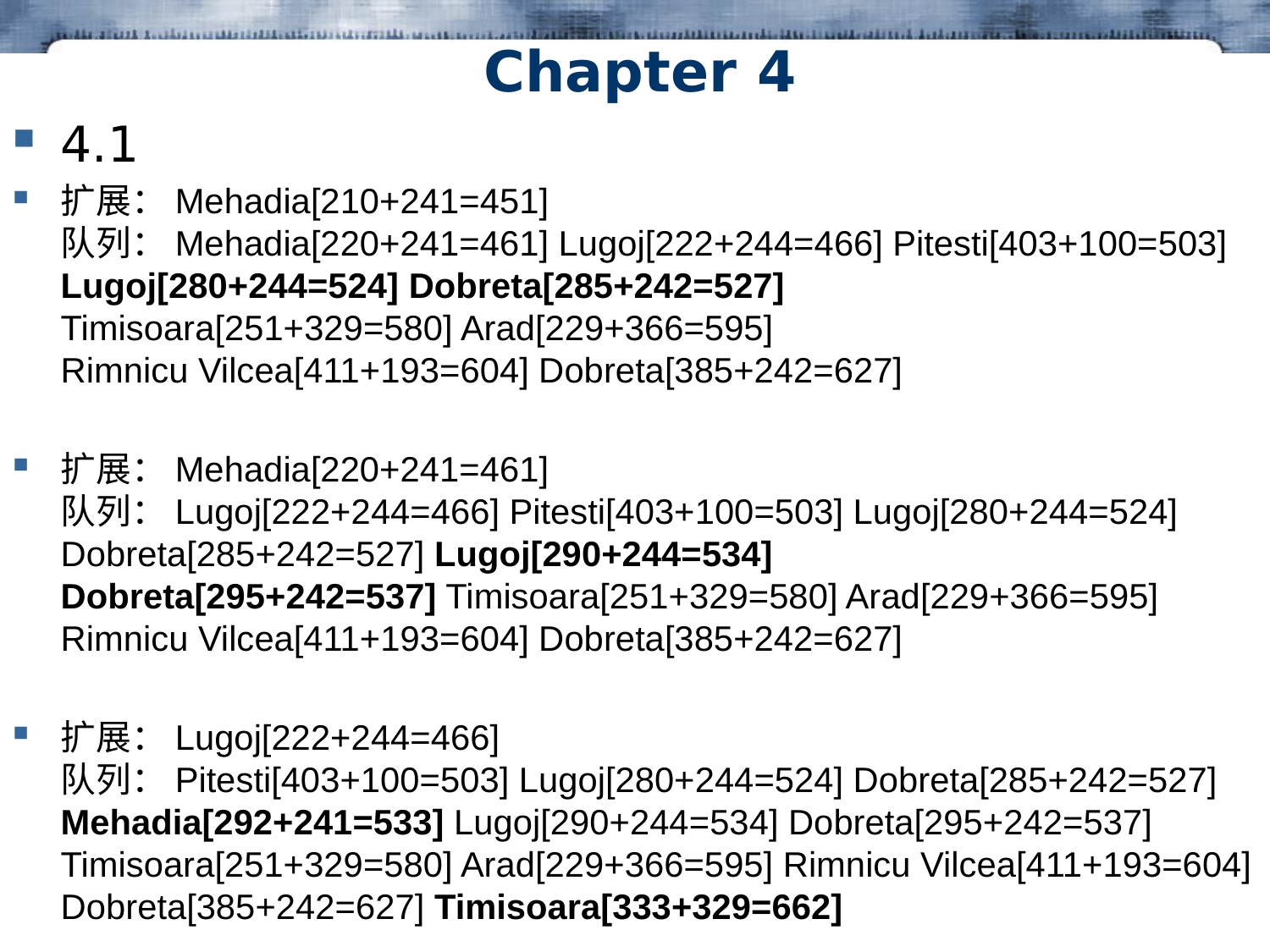

# Chapter 4
4.1
扩展：Mehadia[210+241=451]
队列：Mehadia[220+241=461] Lugoj[222+244=466] Pitesti[403+100=503] Lugoj[280+244=524] Dobreta[285+242=527]
Timisoara[251+329=580] Arad[229+366=595]
Rimnicu Vilcea[411+193=604] Dobreta[385+242=627]

扩展：Mehadia[220+241=461]
队列：Lugoj[222+244=466] Pitesti[403+100=503] Lugoj[280+244=524] Dobreta[285+242=527] Lugoj[290+244=534]
Dobreta[295+242=537] Timisoara[251+329=580] Arad[229+366=595]
Rimnicu Vilcea[411+193=604] Dobreta[385+242=627]

扩展：Lugoj[222+244=466]
队列：Pitesti[403+100=503] Lugoj[280+244=524] Dobreta[285+242=527]
Mehadia[292+241=533] Lugoj[290+244=534] Dobreta[295+242=537]  Timisoara[251+329=580] Arad[229+366=595] Rimnicu Vilcea[411+193=604] Dobreta[385+242=627] Timisoara[333+329=662]